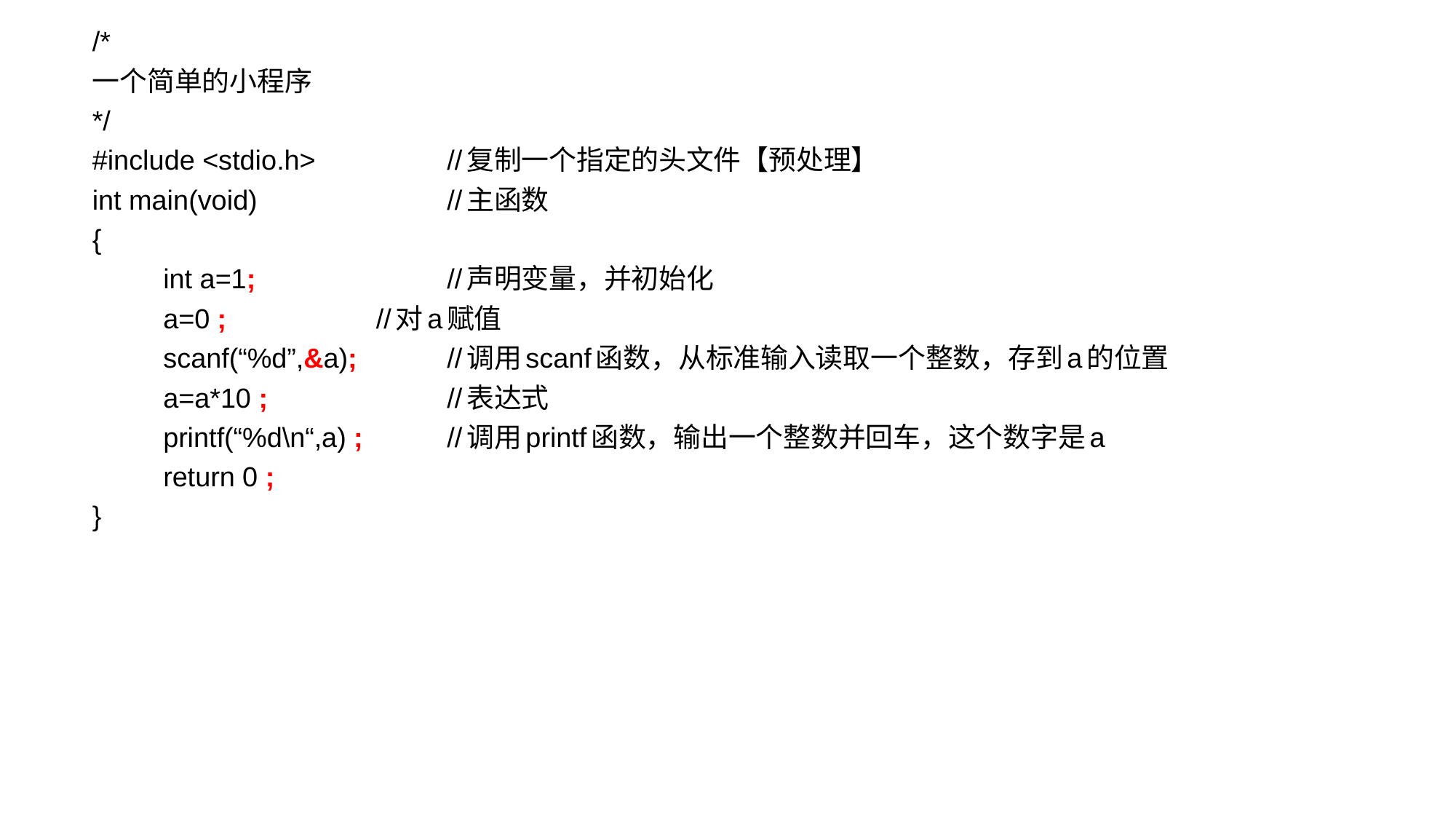

/*
一个简单的小程序
*/
#include <stdio.h>		//复制一个指定的头文件【预处理】
int main(void)			//主函数
{
	int a=1;			//声明变量，并初始化
	a=0 ;			//对a赋值
	scanf(“%d”,&a);		//调用scanf函数，从标准输入读取一个整数，存到a的位置
	a=a*10 ; 			//表达式
	printf(“%d\n“,a) ; 		//调用printf函数，输出一个整数并回车，这个数字是a
	return 0 ;
}